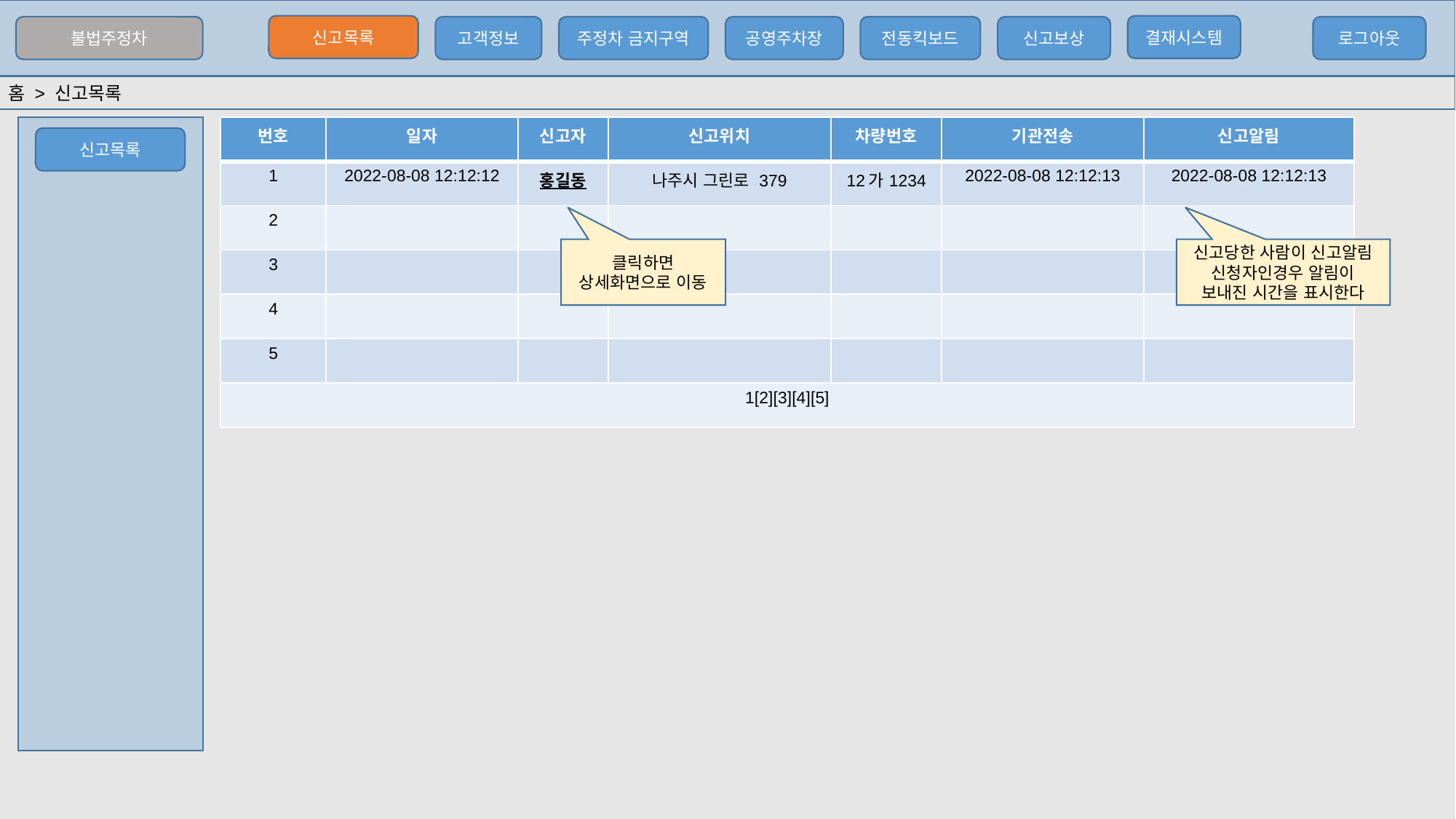

결재시스템
신고목록
불법주정차
고객정보
주정차 금지구역
전동킥보드
신고보상
로그아웃
공영주차장
홈 > 신고목록

| 번호 | 일자 | 신고자 | 신고위치 | 차량번호 | 기관전송 | 신고알림 |
| --- | --- | --- | --- | --- | --- | --- |
| 1 | 2022-08-08 12:12:12 | 홍길동 | 나주시 그린로 379 | 12가1234 | 2022-08-08 12:12:13 | 2022-08-08 12:12:13 |
| 2 |  |  |  |  |  |  |
| 3 |  |  |  |  |  |  |
| 4 |  |  |  |  |  |  |
| 5 |  |  |  |  |  |  |
| 1[2][3][4][5] |  |  |  |  |  |  |
신고목록
클릭하면 상세화면으로 이동
신고당한 사람이 신고알림 신청자인경우 알림이 보내진 시간을 표시한다